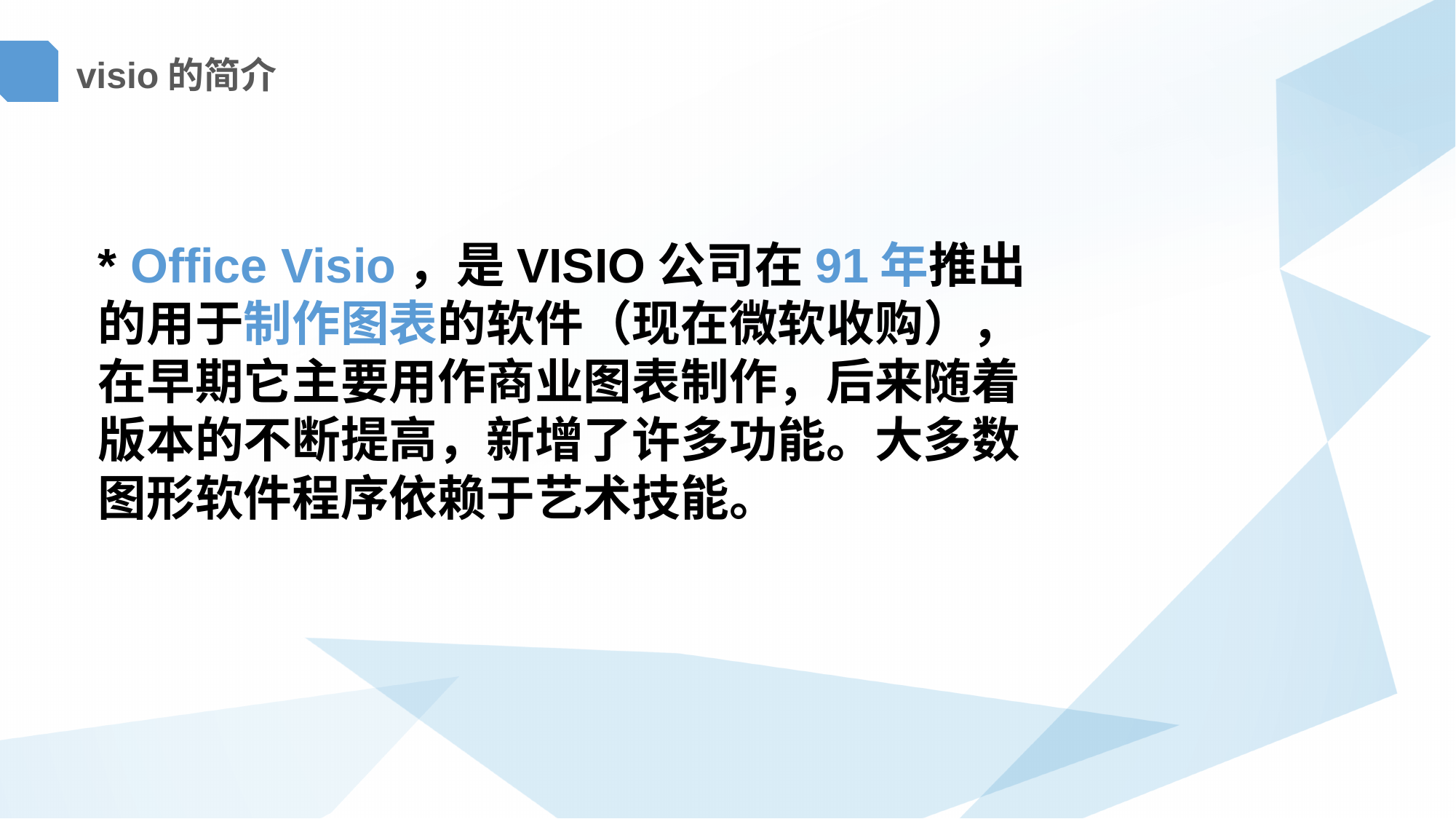

visio的简介
* Office Visio，是VISIO公司在91年推出的用于制作图表的软件（现在微软收购），在早期它主要用作商业图表制作，后来随着版本的不断提高，新增了许多功能。大多数图形软件程序依赖于艺术技能。